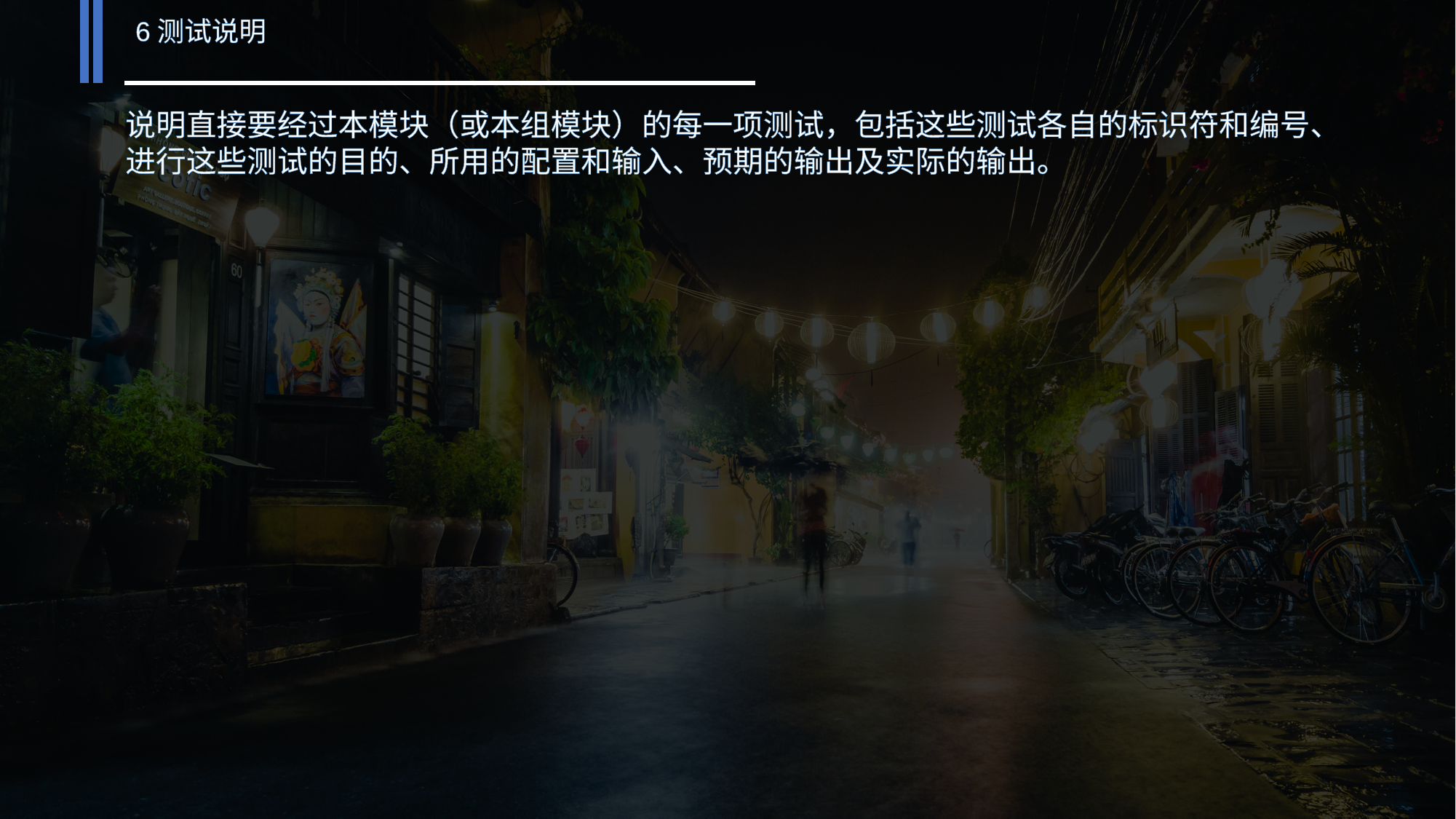

6测试说明
说明直接要经过本模块（或本组模块）的每一项测试，包括这些测试各自的标识符和编号、进行这些测试的目的、所用的配置和输入、预期的输出及实际的输出。